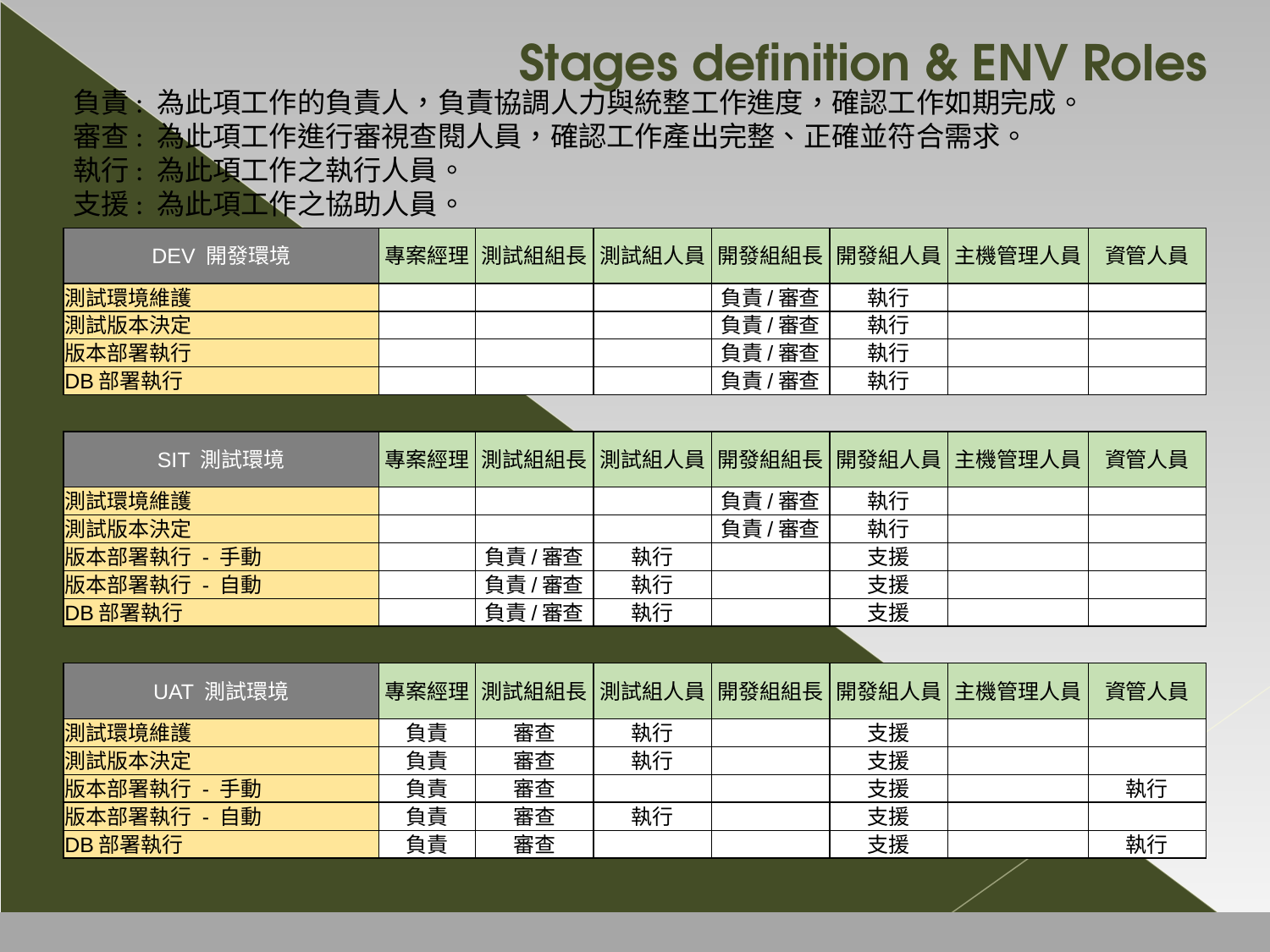

Stages definition & ENV Roles
負責: 為此項工作的負責人，負責協調人力與統整工作進度，確認工作如期完成。
審查: 為此項工作進行審視查閱人員，確認工作產出完整、正確並符合需求。
執行: 為此項工作之執行人員。
支援: 為此項工作之協助人員。
| DEV 開發環境 | 專案經理 | 測試組組長 | 測試組人員 | 開發組組長 | 開發組人員 | 主機管理人員 | 資管人員 |
| --- | --- | --- | --- | --- | --- | --- | --- |
| 測試環境維護 |  |  |  | 負責/審查 | 執行 |  |  |
| 測試版本決定 |  |  |  | 負責/審查 | 執行 |  |  |
| 版本部署執行 |  |  |  | 負責/審查 | 執行 |  |  |
| DB部署執行 |  |  |  | 負責/審查 | 執行 |  |  |
|  |  |  |  |  |  |  |  |
| SIT 測試環境 | 專案經理 | 測試組組長 | 測試組人員 | 開發組組長 | 開發組人員 | 主機管理人員 | 資管人員 |
| 測試環境維護 |  |  |  | 負責/審查 | 執行 |  |  |
| 測試版本決定 |  |  |  | 負責/審查 | 執行 |  |  |
| 版本部署執行 - 手動 |  | 負責/審查 | 執行 |  | 支援 |  |  |
| 版本部署執行 - 自動 |  | 負責/審查 | 執行 |  | 支援 |  |  |
| DB部署執行 |  | 負責/審查 | 執行 |  | 支援 |  |  |
|  |  |  |  |  |  |  |  |
| UAT 測試環境 | 專案經理 | 測試組組長 | 測試組人員 | 開發組組長 | 開發組人員 | 主機管理人員 | 資管人員 |
| 測試環境維護 | 負責 | 審查 | 執行 |  | 支援 |  |  |
| 測試版本決定 | 負責 | 審查 | 執行 |  | 支援 |  |  |
| 版本部署執行 - 手動 | 負責 | 審查 |  |  | 支援 |  | 執行 |
| 版本部署執行 - 自動 | 負責 | 審查 | 執行 |  | 支援 |  |  |
| DB部署執行 | 負責 | 審查 |  |  | 支援 |  | 執行 |